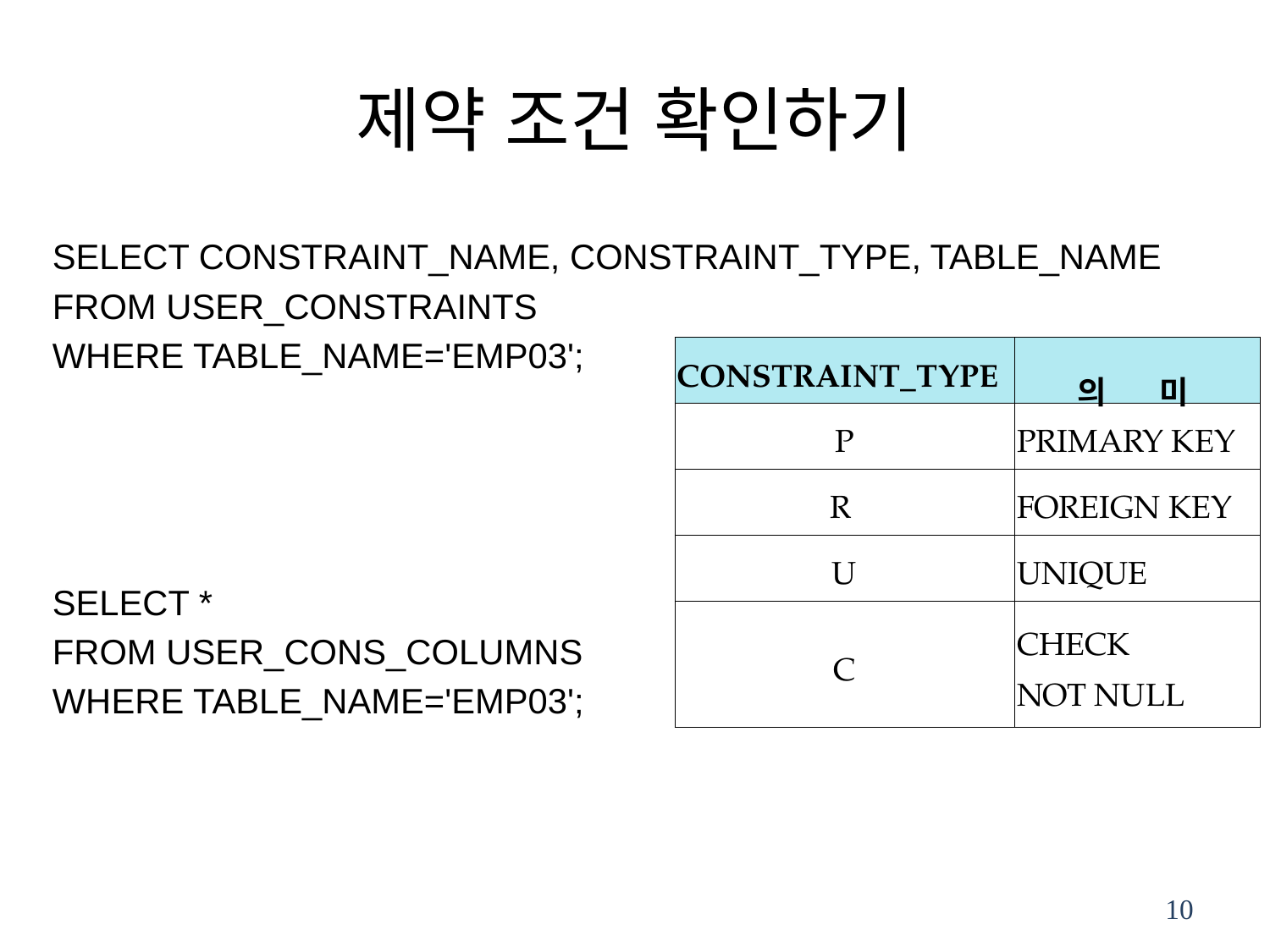

# 제약 조건 확인하기

SELECT CONSTRAINT_NAME, CONSTRAINT_TYPE, TABLE_NAME
FROM USER_CONSTRAINTS
WHERE TABLE_NAME='EMP03';

SELECT *
FROM USER_CONS_COLUMNS
WHERE TABLE_NAME='EMP03';

| CONSTRAINT\_TYPE | 의 미 |
| --- | --- |
| P | PRIMARY KEY |
| R | FOREIGN KEY |
| U | UNIQUE |
| C | CHECK NOT NULL |
10